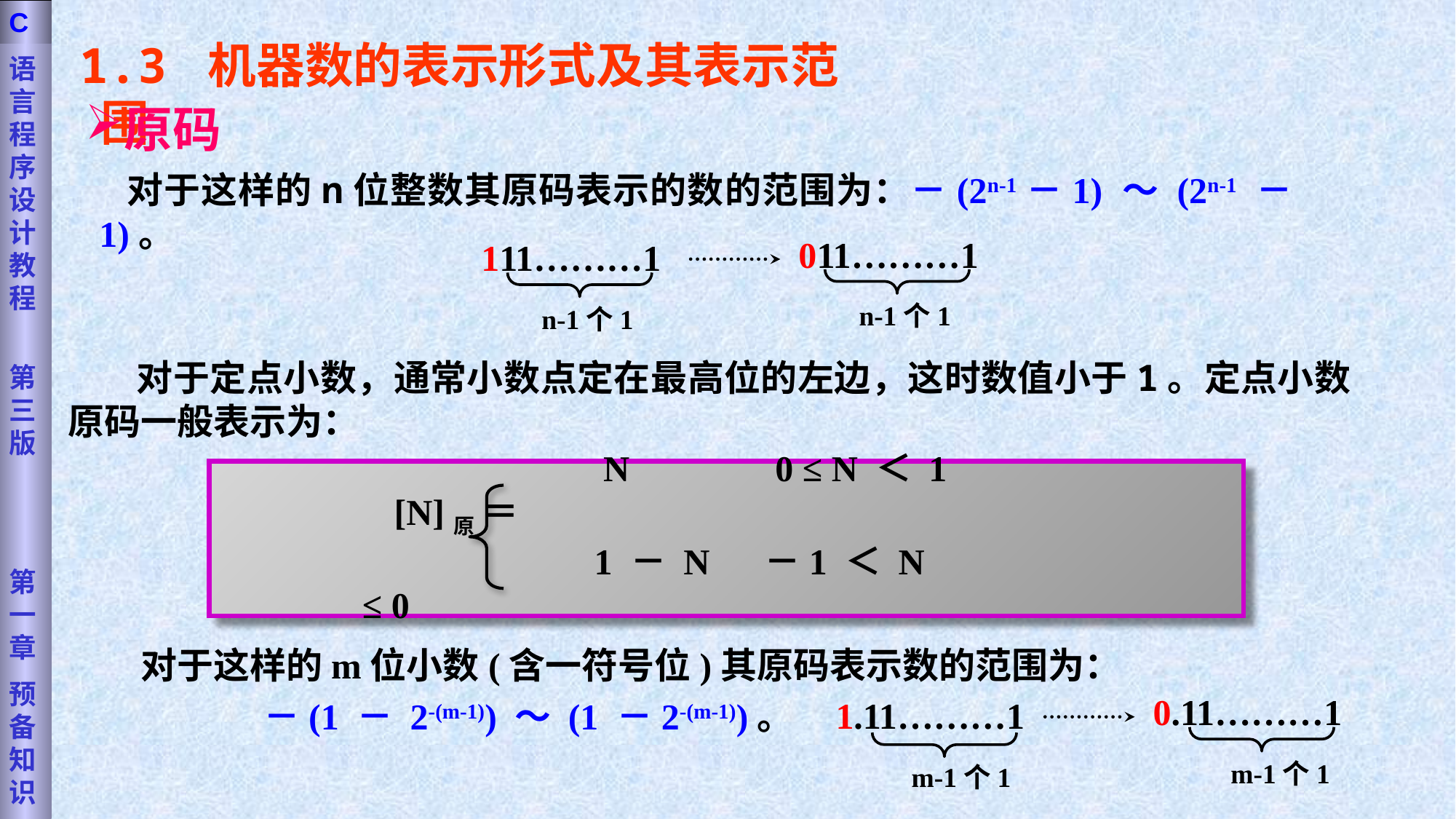

语言程序设计教程
第三版

第一章
预备知识
C
1.3 机器数的表示形式及其表示范围
原码

  对于这样的n位整数其原码表示的数的范围为：－(2n-1－1) ～ (2n-1 －1)。

011………1
n-1个1

111………1
n-1个1

       对于定点小数，通常小数点定在最高位的左边，这时数值小于1。定点小数原码一般表示为：

                       N                0 ≤ N ＜ 1
[N]原 ＝
                      1 － N     －1 ＜ N ≤ 0

    对于这样的m位小数(含一符号位)其原码表示数的范围为：
                   －(1 － 2-(m-1)) ～ (1 －2-(m-1))。

0.11………1
1.11………1

m-1个1
m-1个1